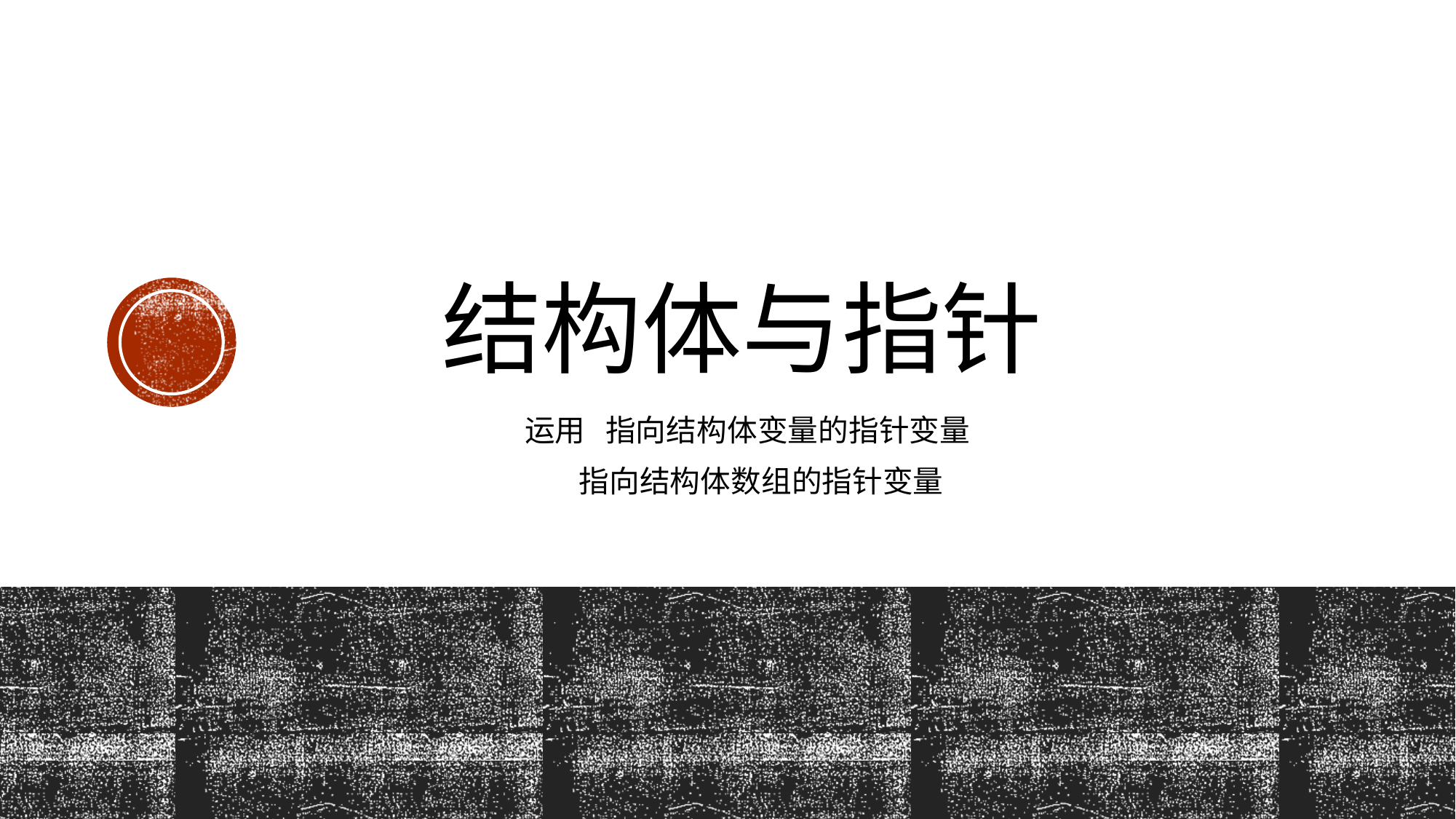

# 结构体与指针
运用   指向结构体变量的指针变量
       指向结构体数组的指针变量